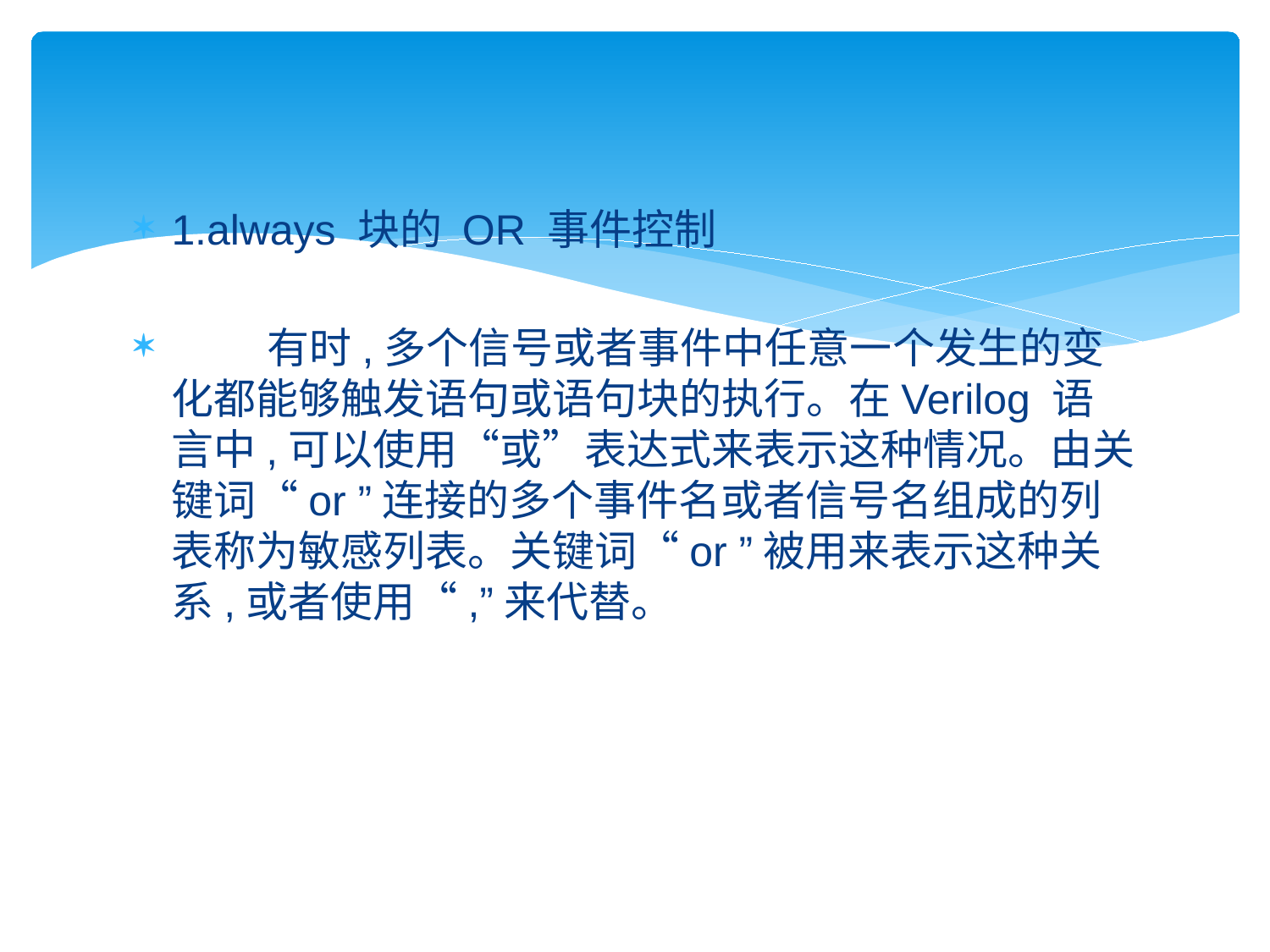

#
1.always 块的 OR 事件控制

         有时,多个信号或者事件中任意一个发生的变化都能够触发语句或语句块的执行。在Verilog 语言中,可以使用“或”表达式来表示这种情况。由关键词“or ”连接的多个事件名或者信号名组成的列表称为敏感列表。关键词“or ”被用来表示这种关系,或者使用“,”来代替。